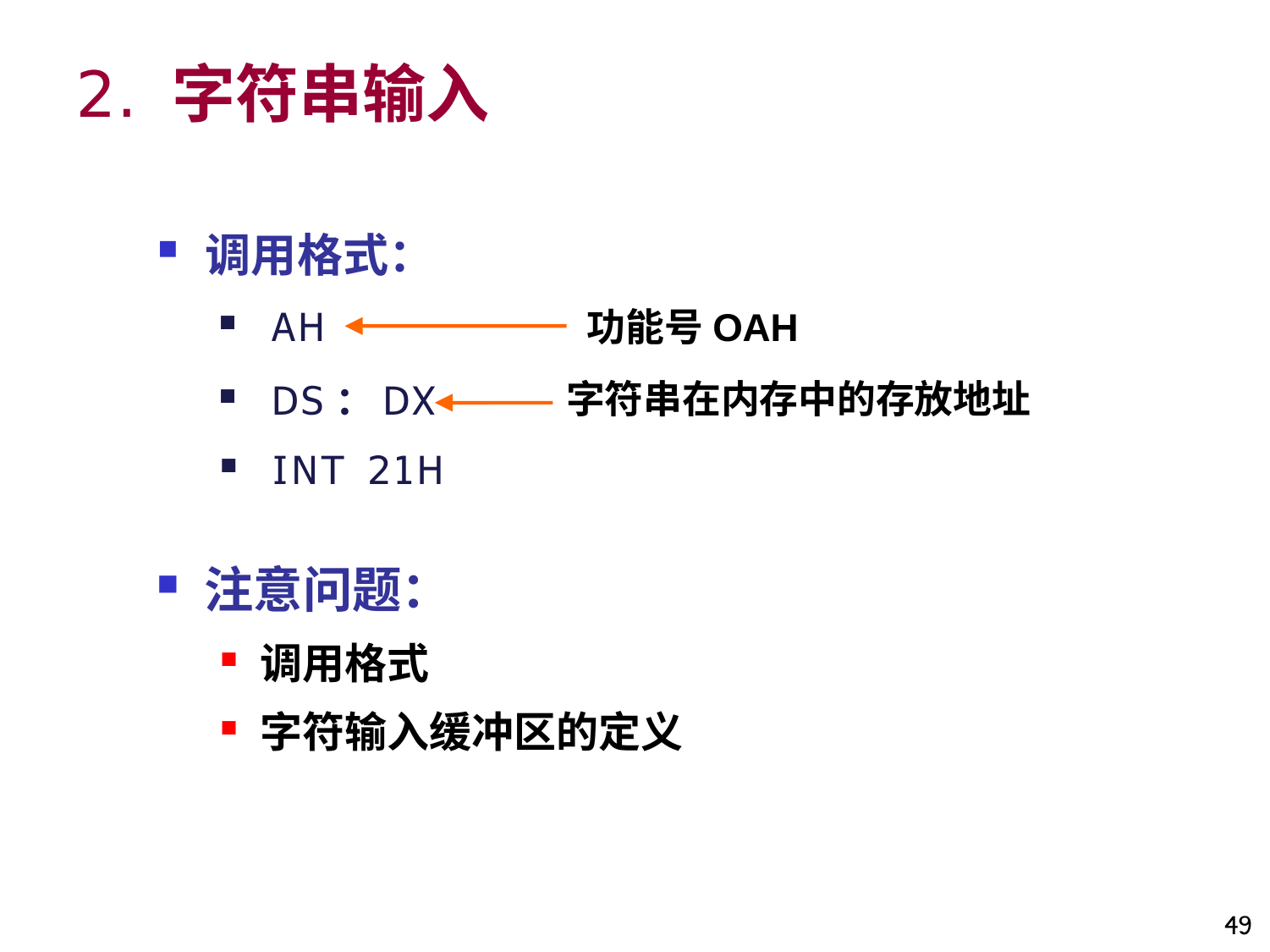

# 2. 字符串输入
调用格式：
功能号OAH
  AH

字符串在内存中的存放地址
  DS：DX

  INT  21H
注意问题：
调用格式
字符输入缓冲区的定义
49